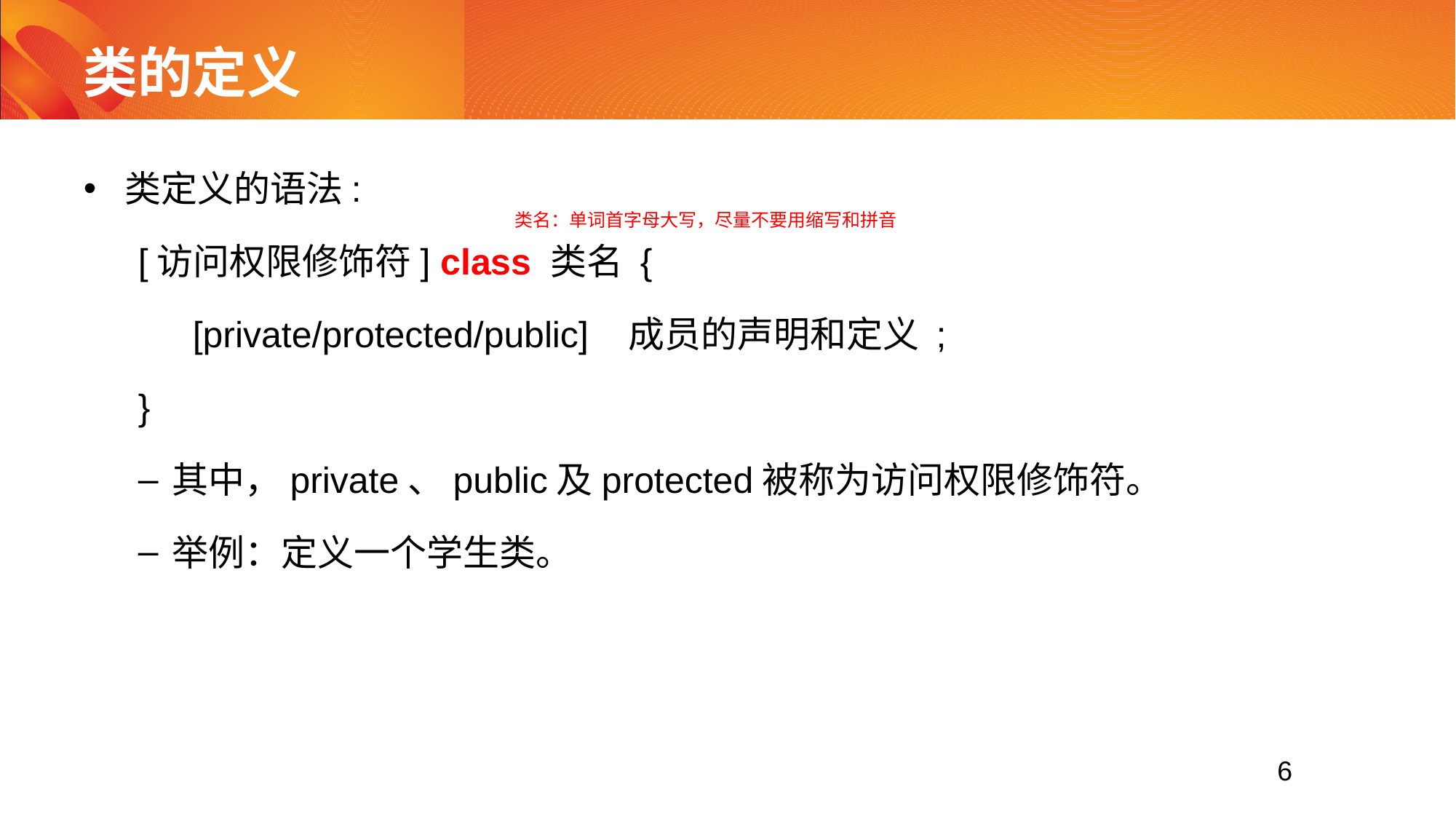

# 类的定义
类定义的语法:
[访问权限修饰符] class 类名 {
[private/protected/public]   成员的声明和定义 ;
}
其中，private、public及protected被称为访问权限修饰符。
举例：定义一个学生类。

类名：单词首字母大写，尽量不要用缩写和拼音